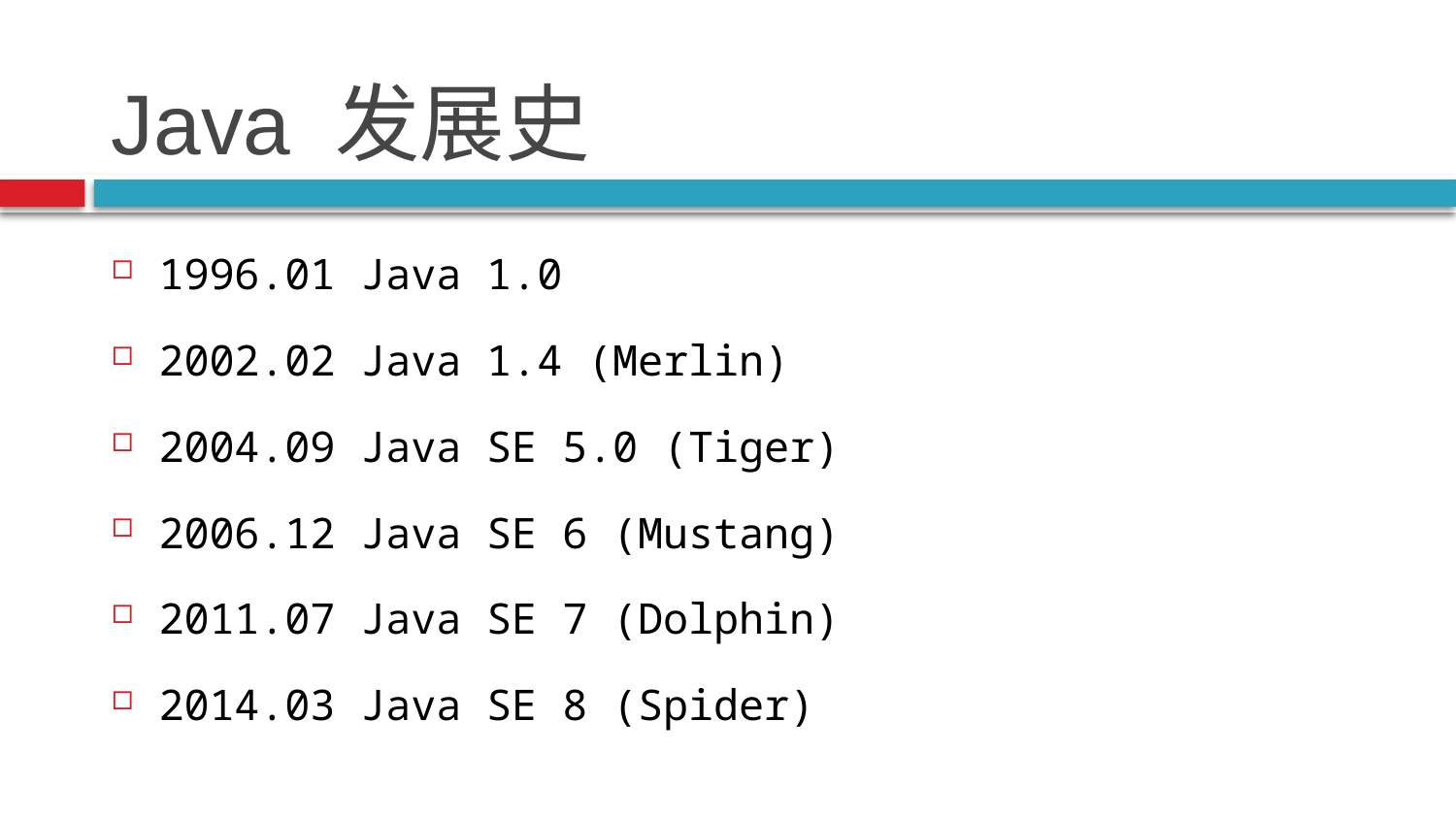

# Java 发展史
1996.01 Java 1.0
2002.02 Java 1.4 (Merlin)
2004.09 Java SE 5.0 (Tiger)
2006.12 Java SE 6 (Mustang)
2011.07 Java SE 7 (Dolphin)
2014.03 Java SE 8 (Spider)